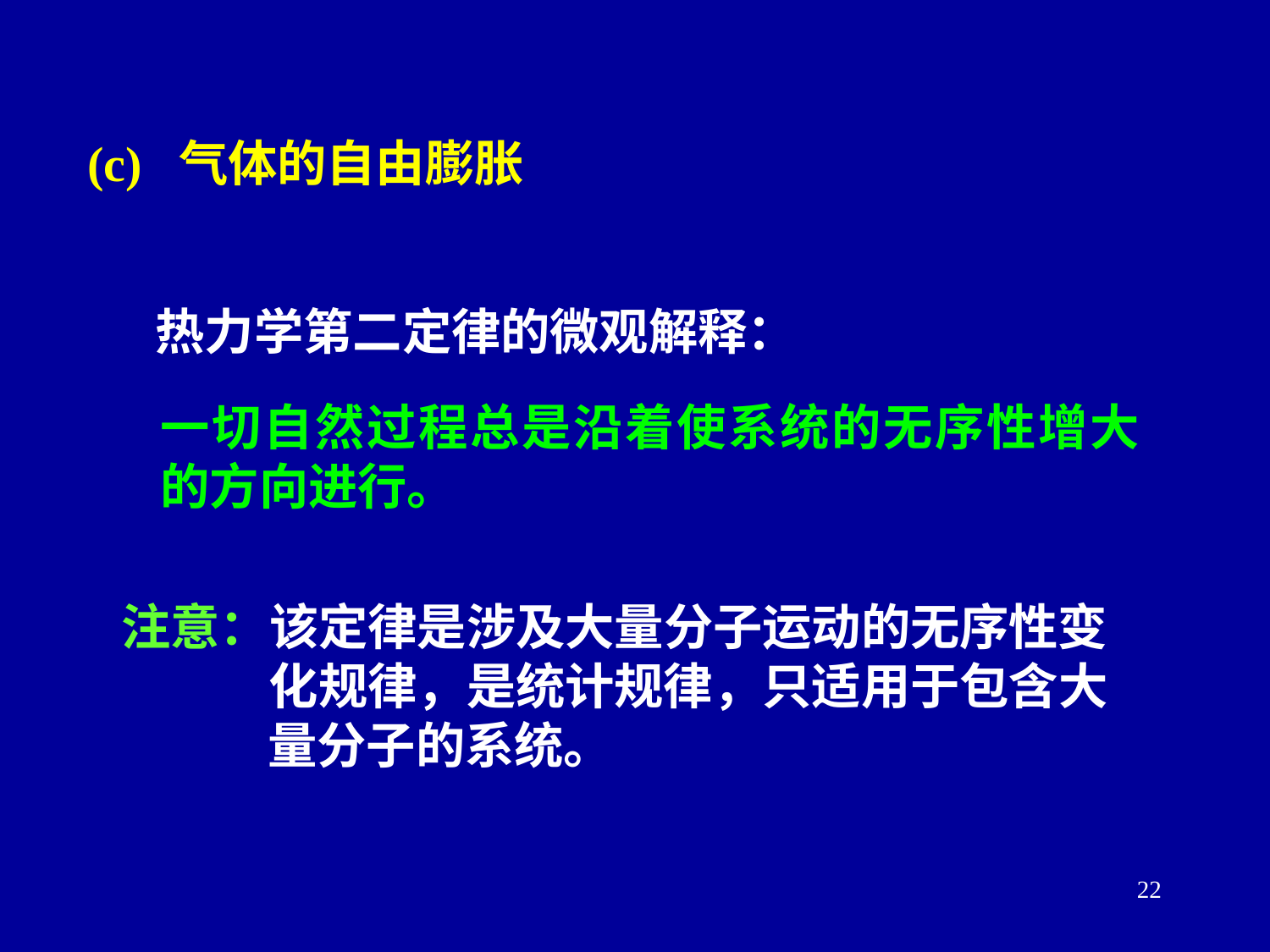

(c)  气体的自由膨胀
热力学第二定律的微观解释：
一切自然过程总是沿着使系统的无序性增大的方向进行。
注意：该定律是涉及大量分子运动的无序性变
　　　化规律，是统计规律，只适用于包含大
            量分子的系统。
22